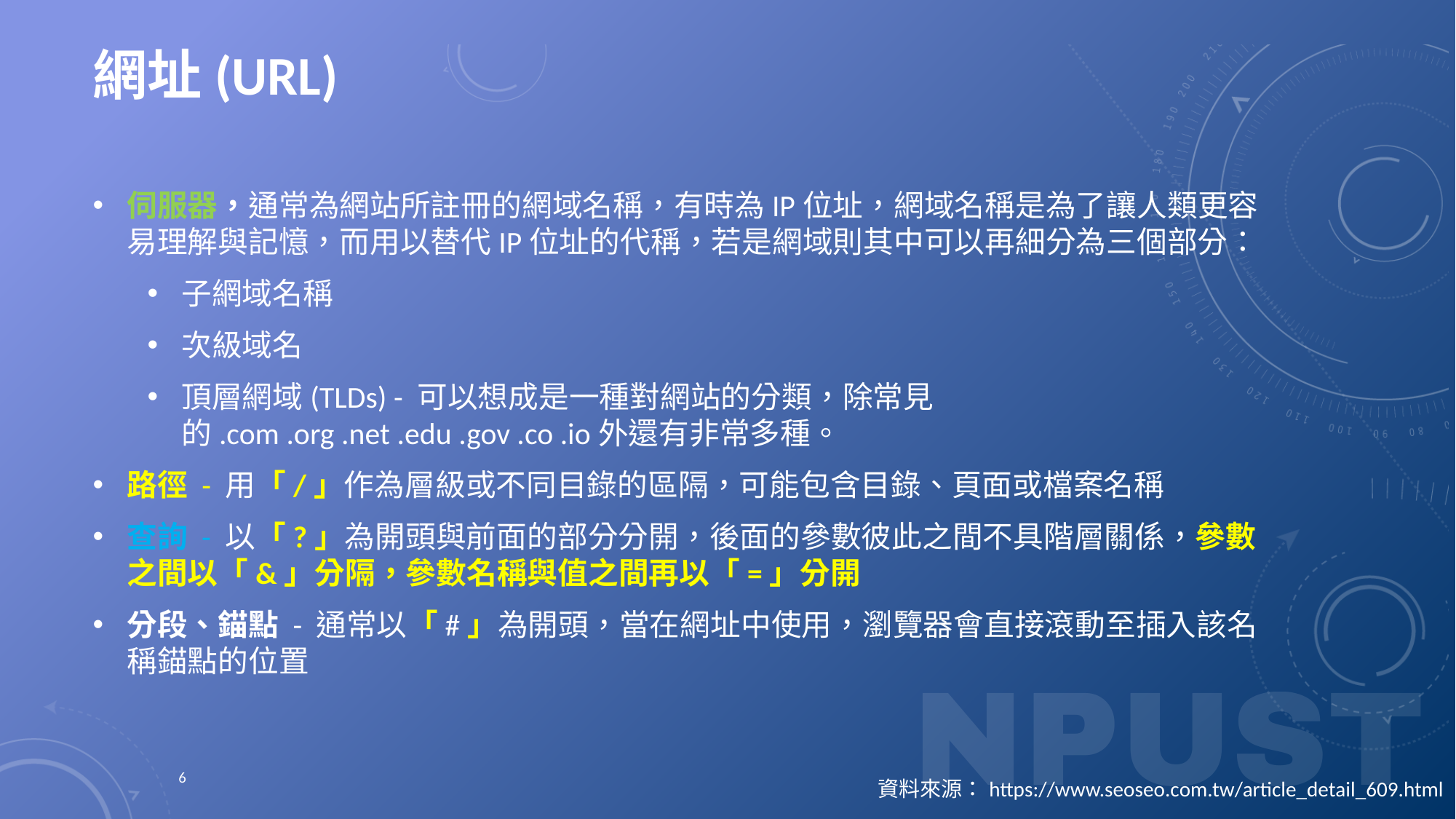

# 網址(URL)
伺服器，通常為網站所註冊的網域名稱，有時為IP位址，網域名稱是為了讓人類更容易理解與記憶，而用以替代IP位址的代稱，若是網域則其中可以再細分為三個部分：
子網域名稱
次級域名
頂層網域(TLDs) - 可以想成是一種對網站的分類，除常見的.com .org .net .edu .gov .co .io外還有非常多種。
路徑 - 用「/」作為層級或不同目錄的區隔，可能包含目錄、頁面或檔案名稱
查詢 - 以「?」為開頭與前面的部分分開，後面的參數彼此之間不具階層關係，參數之間以「&」分隔，參數名稱與值之間再以「=」分開
分段、錨點 - 通常以「#」為開頭，當在網址中使用，瀏覽器會直接滾動至插入該名稱錨點的位置

6

資料來源：https://www.seoseo.com.tw/article_detail_609.html